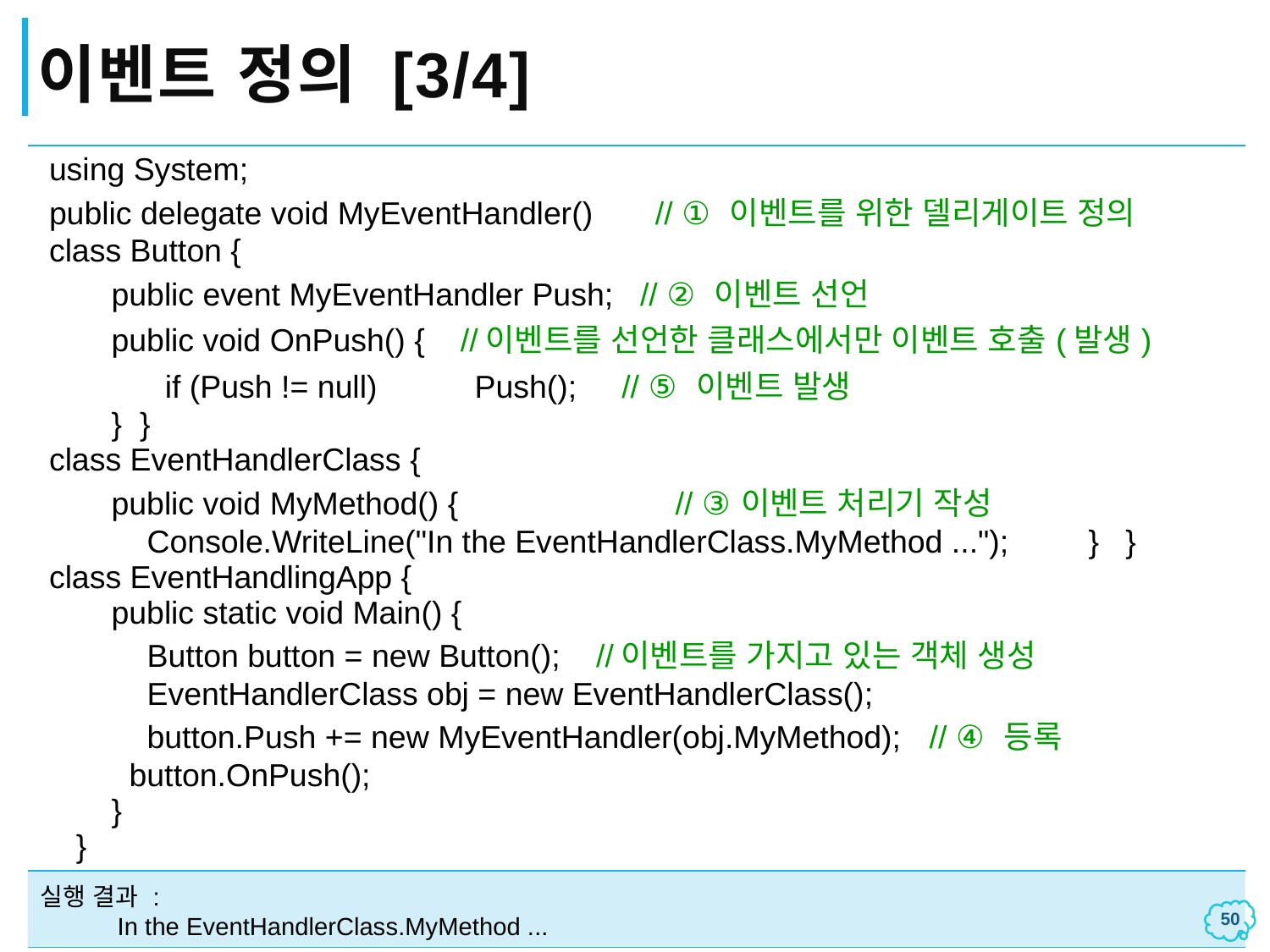

# 이벤트 정의 [3/4]

| using System;  public delegate void MyEventHandler() // ① 이벤트를 위한 델리게이트 정의  class Button {       public event MyEventHandler Push; // ② 이벤트 선언       public void OnPush() { //이벤트를 선언한 클래스에서만 이벤트 호출(발생)           if (Push != null)        Push(); // ⑤ 이벤트 발생        } }  class EventHandlerClass {        public void MyMethod() {        // ③이벤트 처리기 작성           Console.WriteLine("In the EventHandlerClass.MyMethod ...");        }   }  class EventHandlingApp {        public static void Main() {           Button button = new Button(); //이벤트를 가지고 있는 객체 생성           EventHandlerClass obj = new EventHandlerClass();           button.Push += new MyEventHandler(obj.MyMethod); // ④ 등록           button.OnPush();        }     } |
| --- |
| 실행 결과 :  In the EventHandlerClass.MyMethod ... |
50